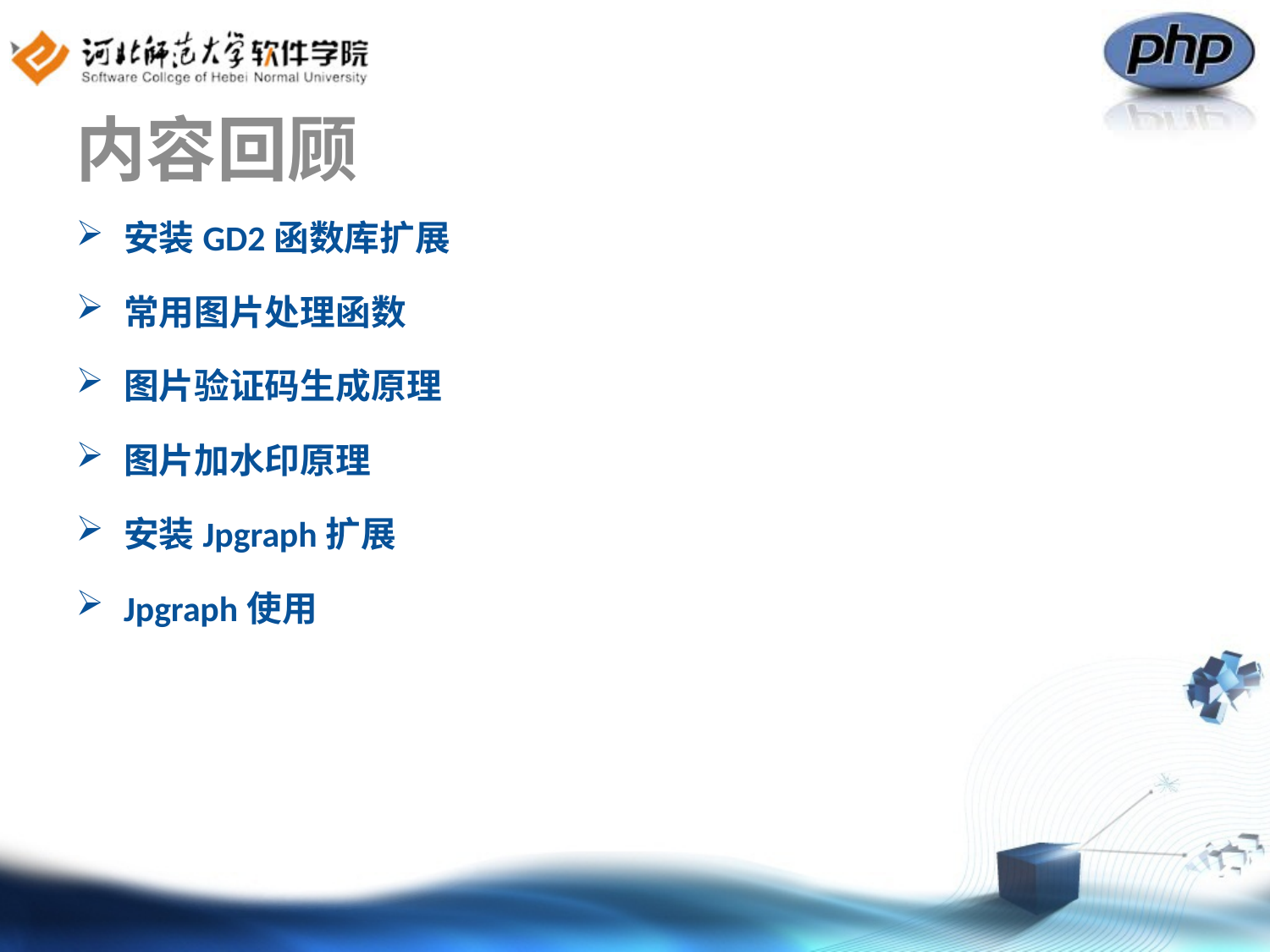

# 内容回顾
安装GD2函数库扩展
常用图片处理函数
图片验证码生成原理
图片加水印原理
安装Jpgraph扩展
Jpgraph使用